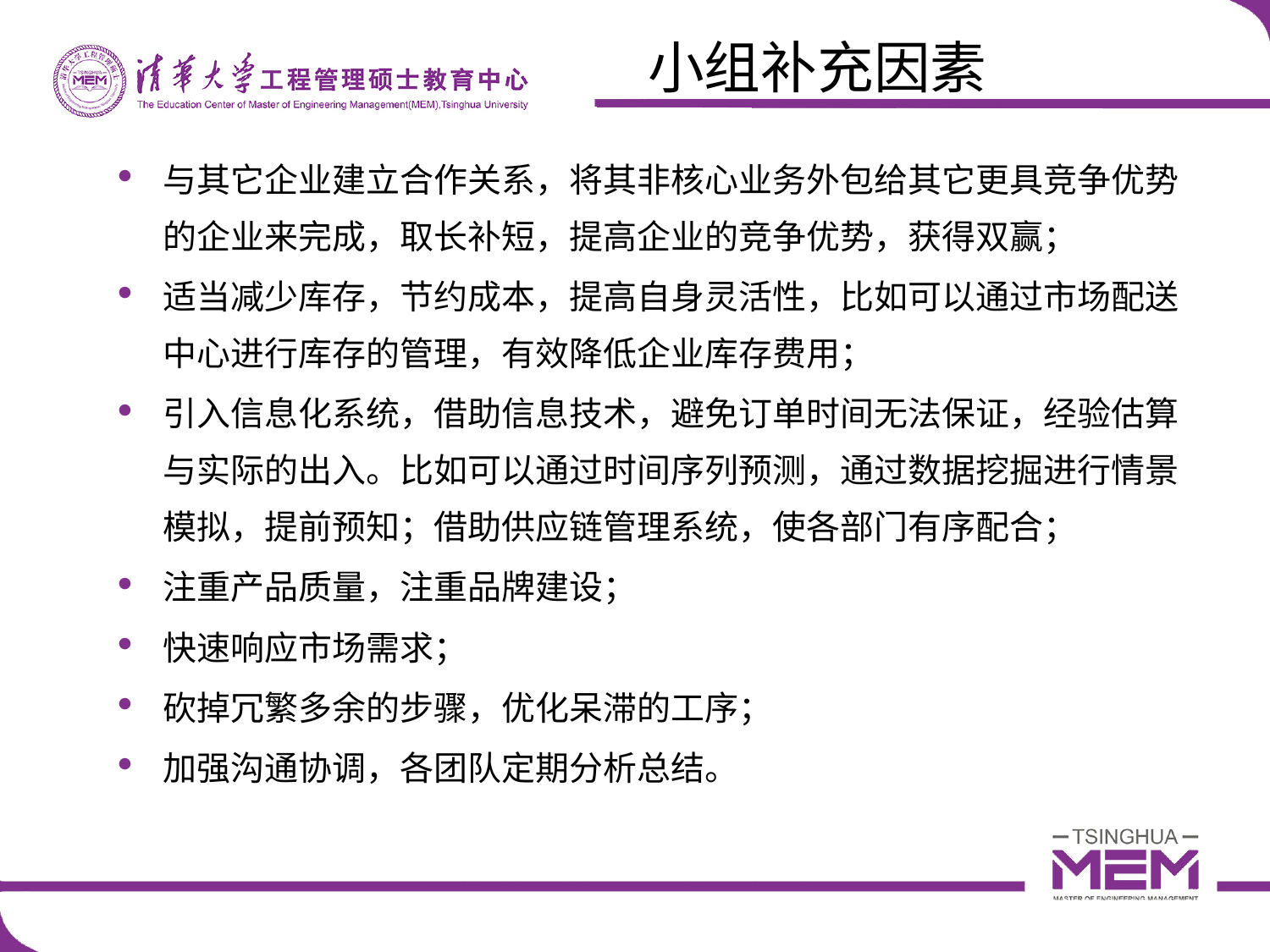

# 小组补充因素
与其它企业建立合作关系，将其非核心业务外包给其它更具竞争优势的企业来完成，取长补短，提高企业的竞争优势，获得双赢；
适当减少库存，节约成本，提高自身灵活性，比如可以通过市场配送中心进行库存的管理，有效降低企业库存费用；
引入信息化系统，借助信息技术，避免订单时间无法保证，经验估算与实际的出入。比如可以通过时间序列预测，通过数据挖掘进行情景模拟，提前预知；借助供应链管理系统，使各部门有序配合；
注重产品质量，注重品牌建设；
快速响应市场需求；
砍掉冗繁多余的步骤，优化呆滞的工序；
加强沟通协调，各团队定期分析总结。